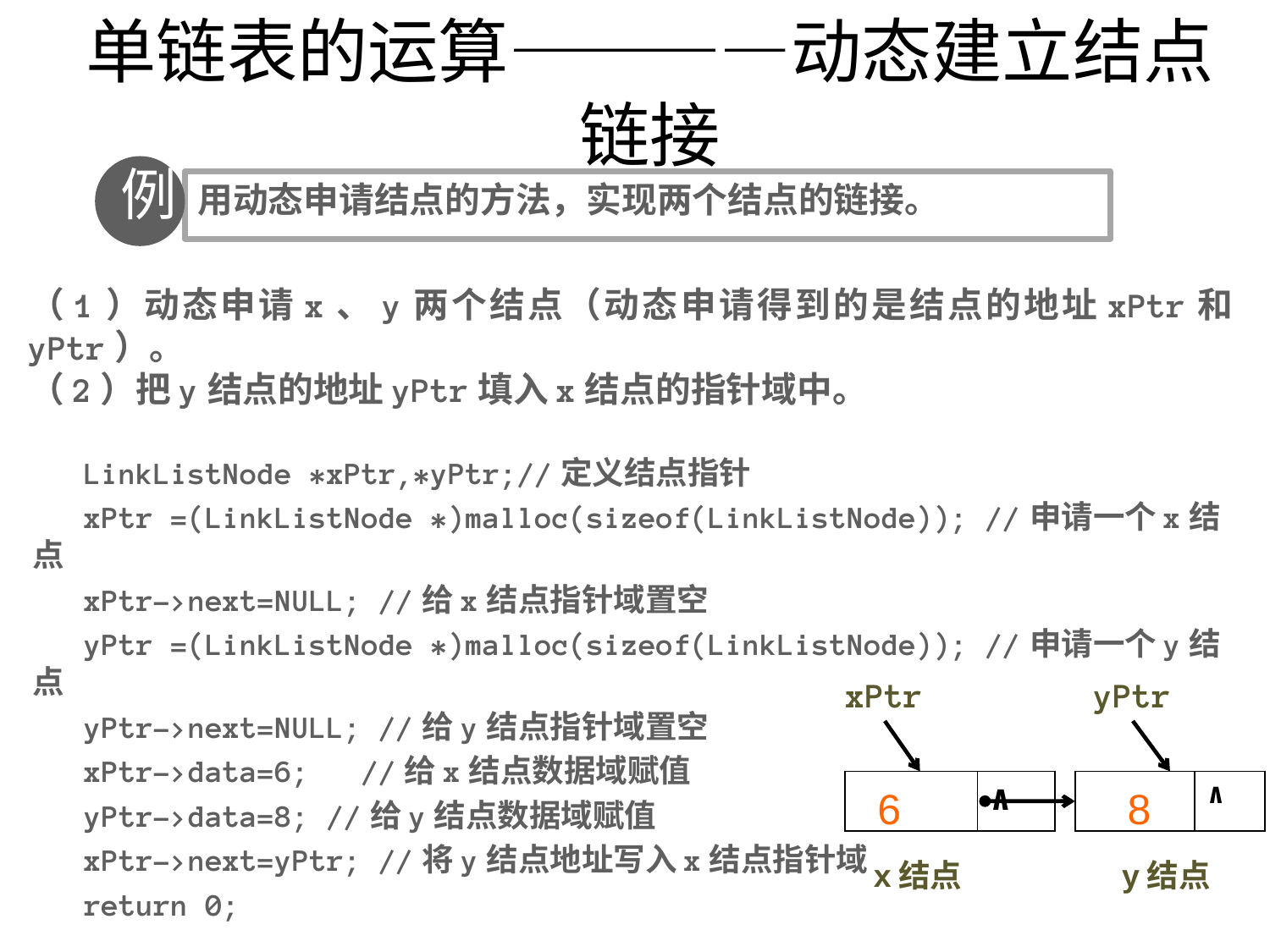

# 单链表的运算————动态建立结点链接
例
用动态申请结点的方法，实现两个结点的链接。
（1）动态申请x、y两个结点（动态申请得到的是结点的地址xPtr和yPtr）。
（2）把y结点的地址yPtr填入x结点的指针域中。

   LinkListNode *xPtr,*yPtr;//定义结点指针
   xPtr =(LinkListNode *)malloc(sizeof(LinkListNode)); //申请一个x结点
   xPtr->next=NULL; //给x结点指针域置空
   yPtr =(LinkListNode *)malloc(sizeof(LinkListNode)); //申请一个y结点
   yPtr->next=NULL; //给y结点指针域置空
   xPtr->data=6;   //给x结点数据域赋值
   yPtr->data=8; //给y结点数据域赋值
   xPtr->next=yPtr; //将y结点地址写入x结点指针域
   return 0;
xPtr
yPtr
|  | ∧ |
| --- | --- |
|  | ∧ |
| --- | --- |
6
8

x结点
y结点
80